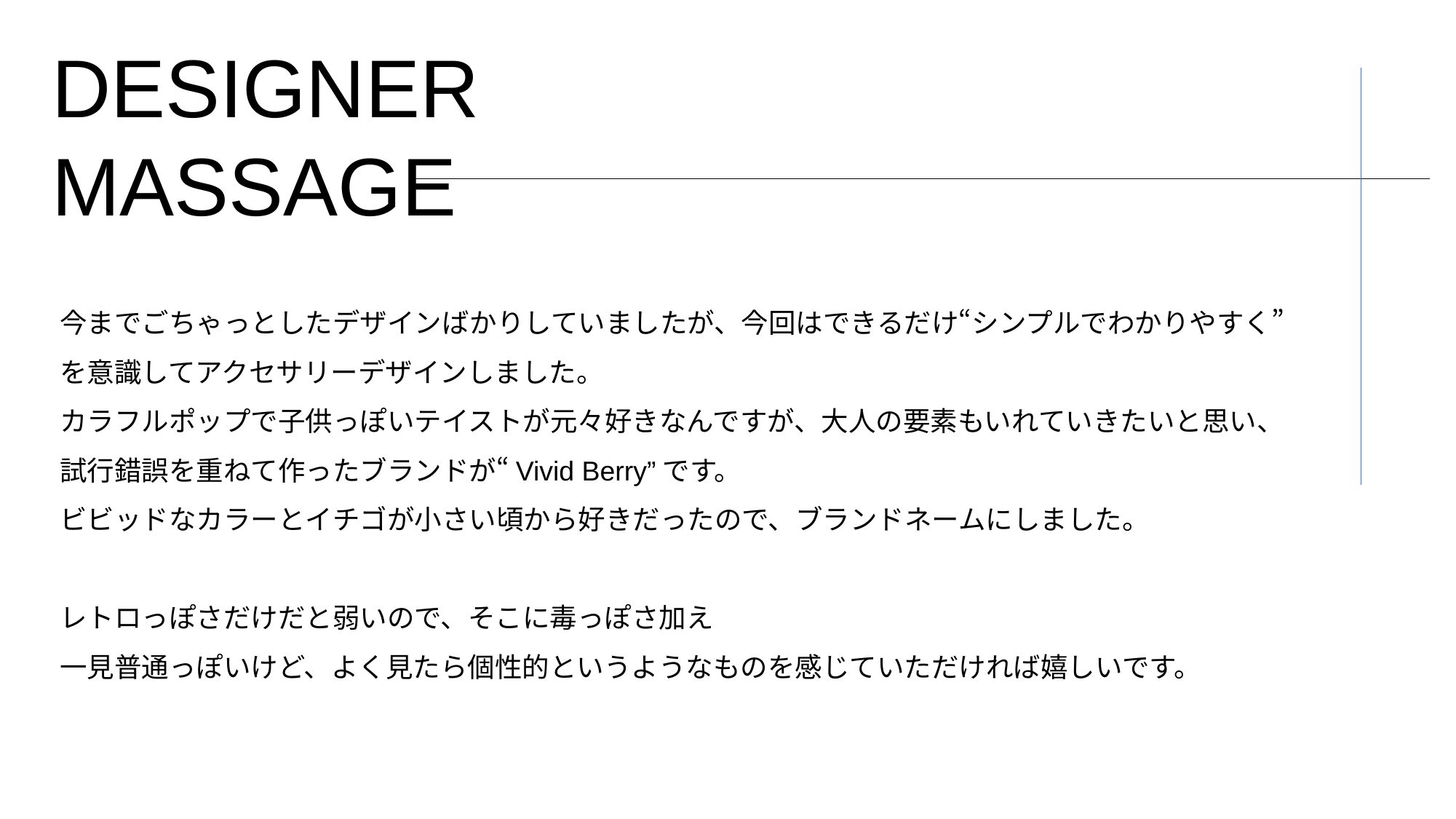

DESIGNER
MASSAGE
今までごちゃっとしたデザインばかりしていましたが、今回はできるだけ“シンプルでわかりやすく”
を意識してアクセサリーデザインしました。
カラフルポップで子供っぽいテイストが元々好きなんですが、大人の要素もいれていきたいと思い、
試行錯誤を重ねて作ったブランドが“Vivid Berry”です。
ビビッドなカラーとイチゴが小さい頃から好きだったので、ブランドネームにしました。

レトロっぽさだけだと弱いので、そこに毒っぽさ加え
一見普通っぽいけど、よく見たら個性的というようなものを感じていただければ嬉しいです。